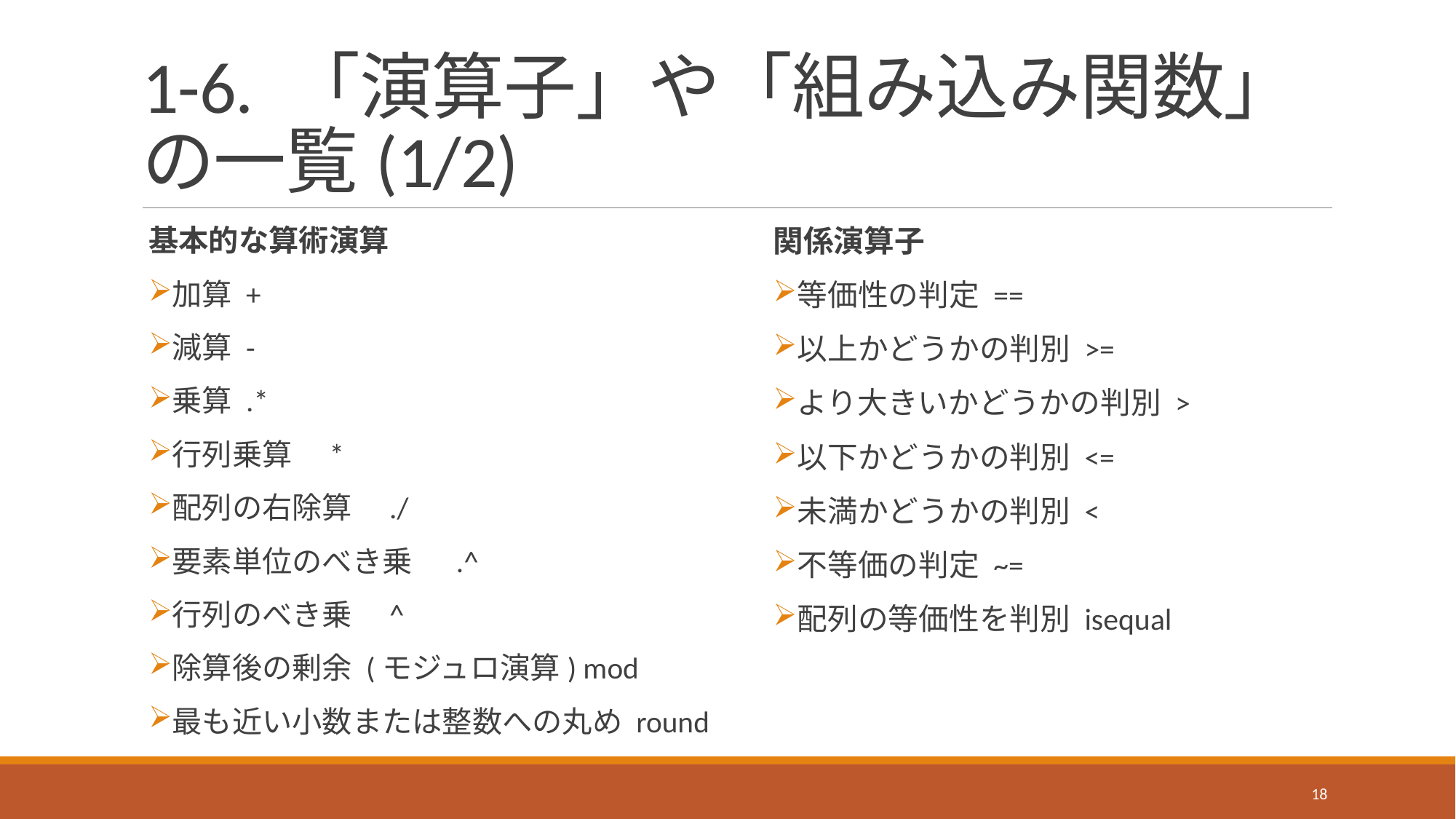

# 1-6. 「演算子」や「組み込み関数」の一覧(1/2)
基本的な算術演算
加算 +
減算 -
乗算 .*
行列乗算　*
配列の右除算　./
要素単位のべき乗　 .^
行列のべき乗　^
除算後の剰余 (モジュロ演算) mod
最も近い小数または整数への丸め round
関係演算子
等価性の判定 ==
以上かどうかの判別 >=
より大きいかどうかの判別 >
以下かどうかの判別 <=
未満かどうかの判別 <
不等価の判定 ~=
配列の等価性を判別 isequal
18